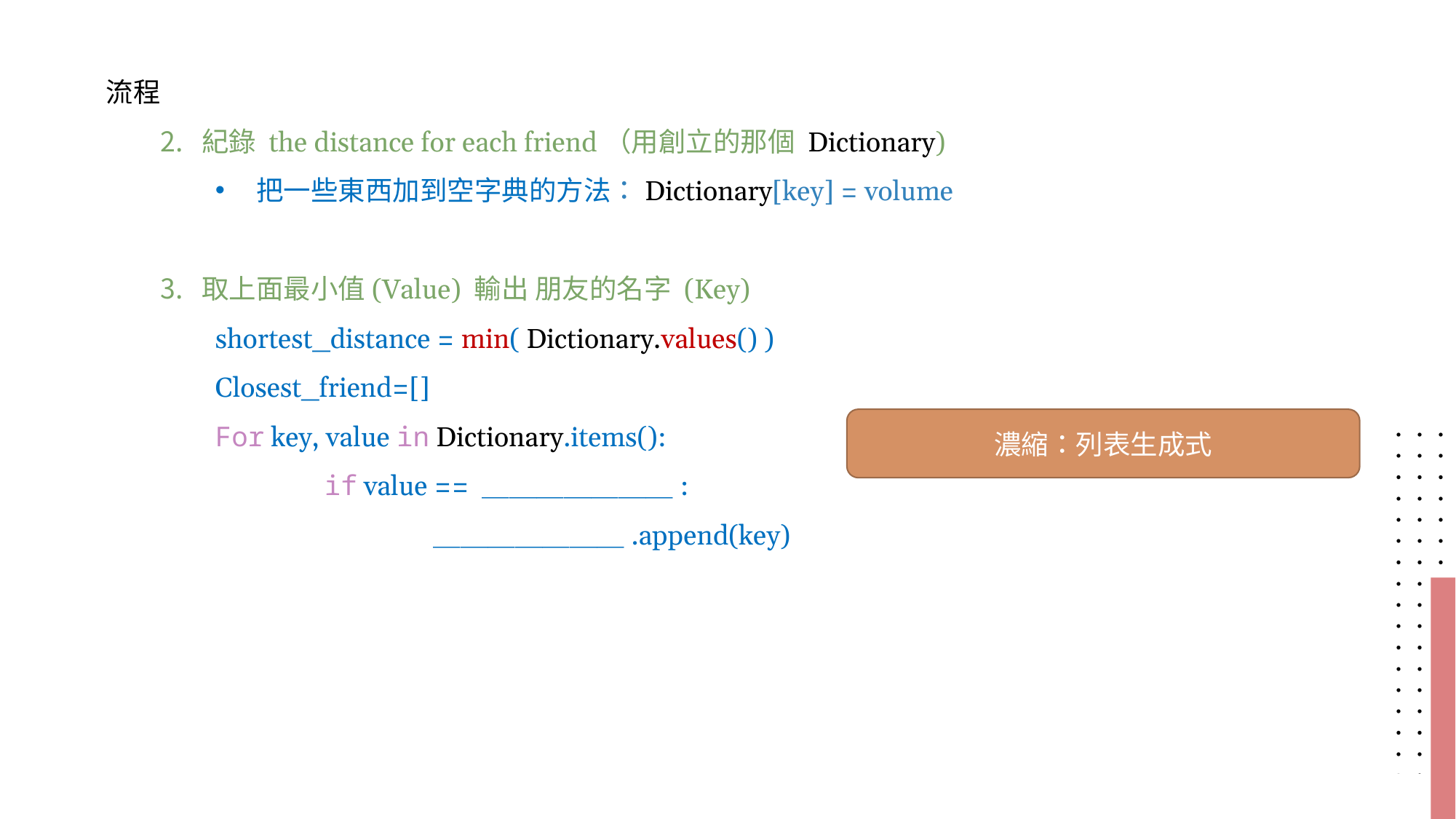

流程
紀錄 the distance for each friend（用創立的那個 Dictionary)
把一些東西加到空字典的方法：Dictionary[key] = volume

取上面最小值(Value) 輸出 朋友的名字 (Key)
shortest_distance = min( Dictionary.values() )
Closest_friend=[]
For key, value in Dictionary.items():
	if value == ＿＿＿＿＿＿＿:
		＿＿＿＿＿＿＿.append(key)

濃縮：列表生成式